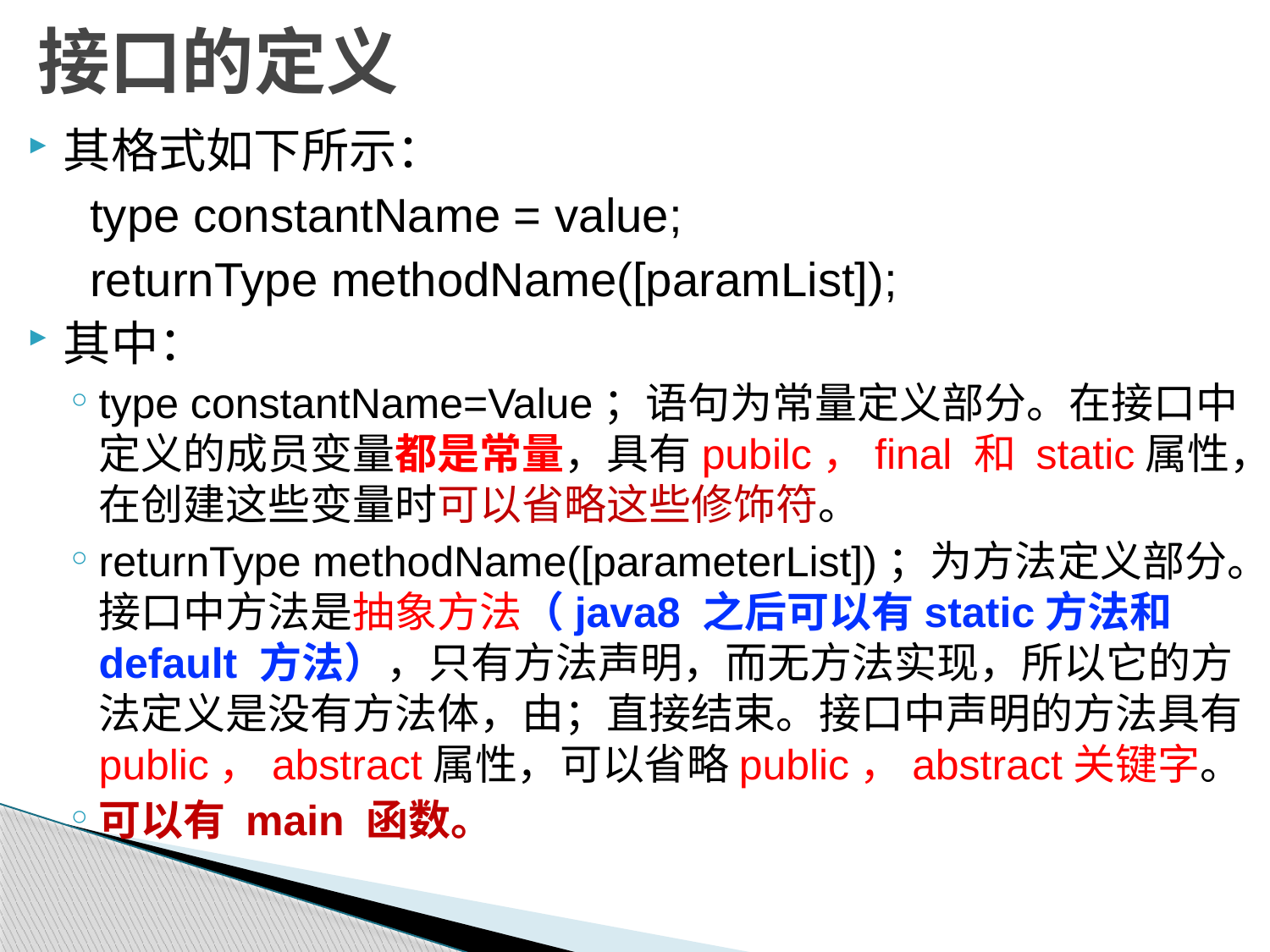

# 接口的定义
其格式如下所示：
 	  type constantName = value;
	  returnType methodName([paramList]);
其中：
type constantName=Value；语句为常量定义部分。在接口中定义的成员变量都是常量，具有pubilc，final 和 static属性，在创建这些变量时可以省略这些修饰符。
returnType methodName([parameterList])；为方法定义部分。接口中方法是抽象方法（java8 之后可以有static方法和default 方法），只有方法声明，而无方法实现，所以它的方法定义是没有方法体，由；直接结束。接口中声明的方法具有public，abstract属性，可以省略public，abstract关键字。
可以有 main 函数。